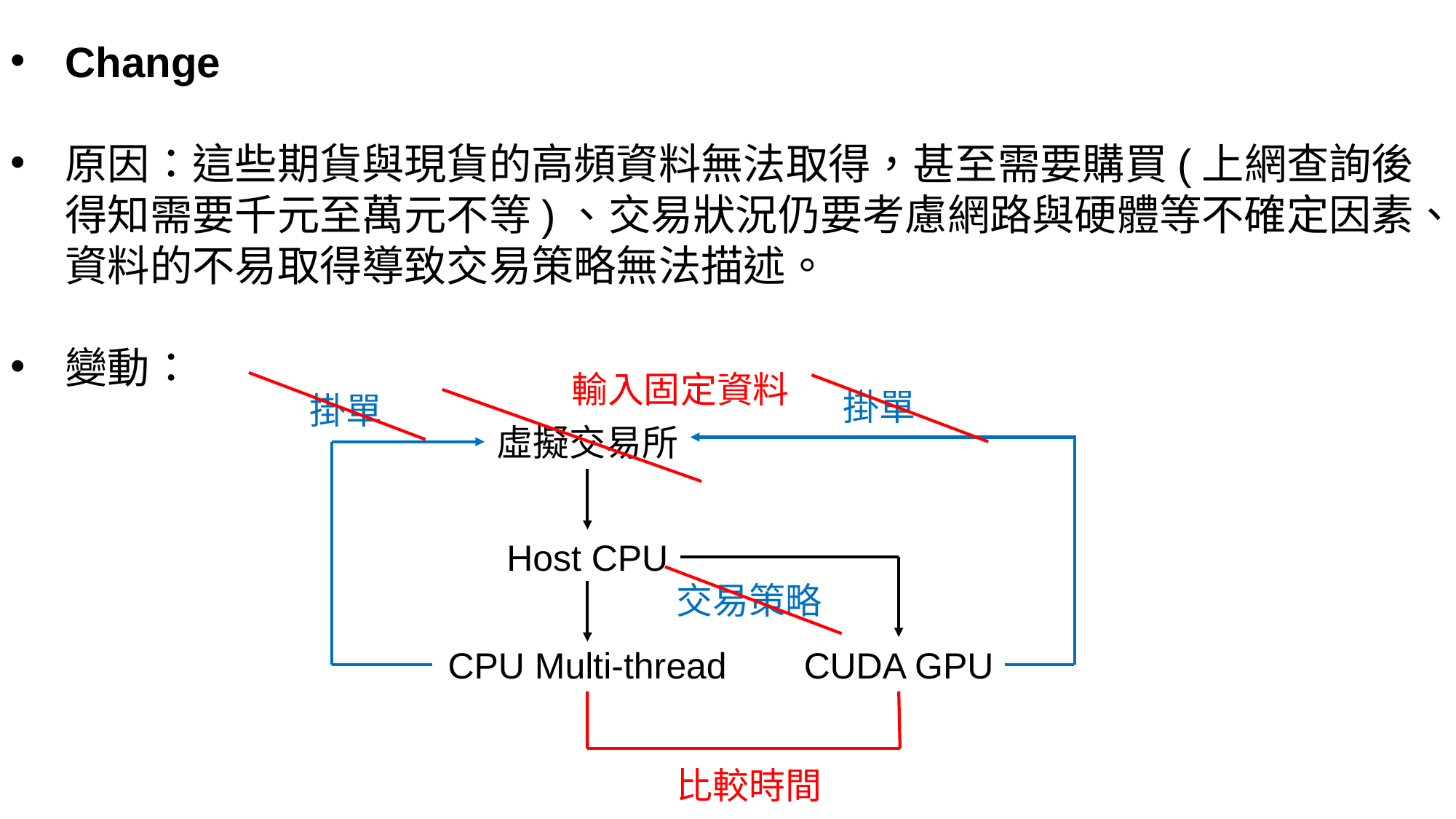

Change

原因：這些期貨與現貨的高頻資料無法取得，甚至需要購買(上網查詢後得知需要千元至萬元不等)、交易狀況仍要考慮網路與硬體等不確定因素、資料的不易取得導致交易策略無法描述。

變動：
輸入固定資料
掛單
掛單
虛擬交易所
Host CPU
交易策略
CUDA GPU
CPU Multi-thread
比較時間